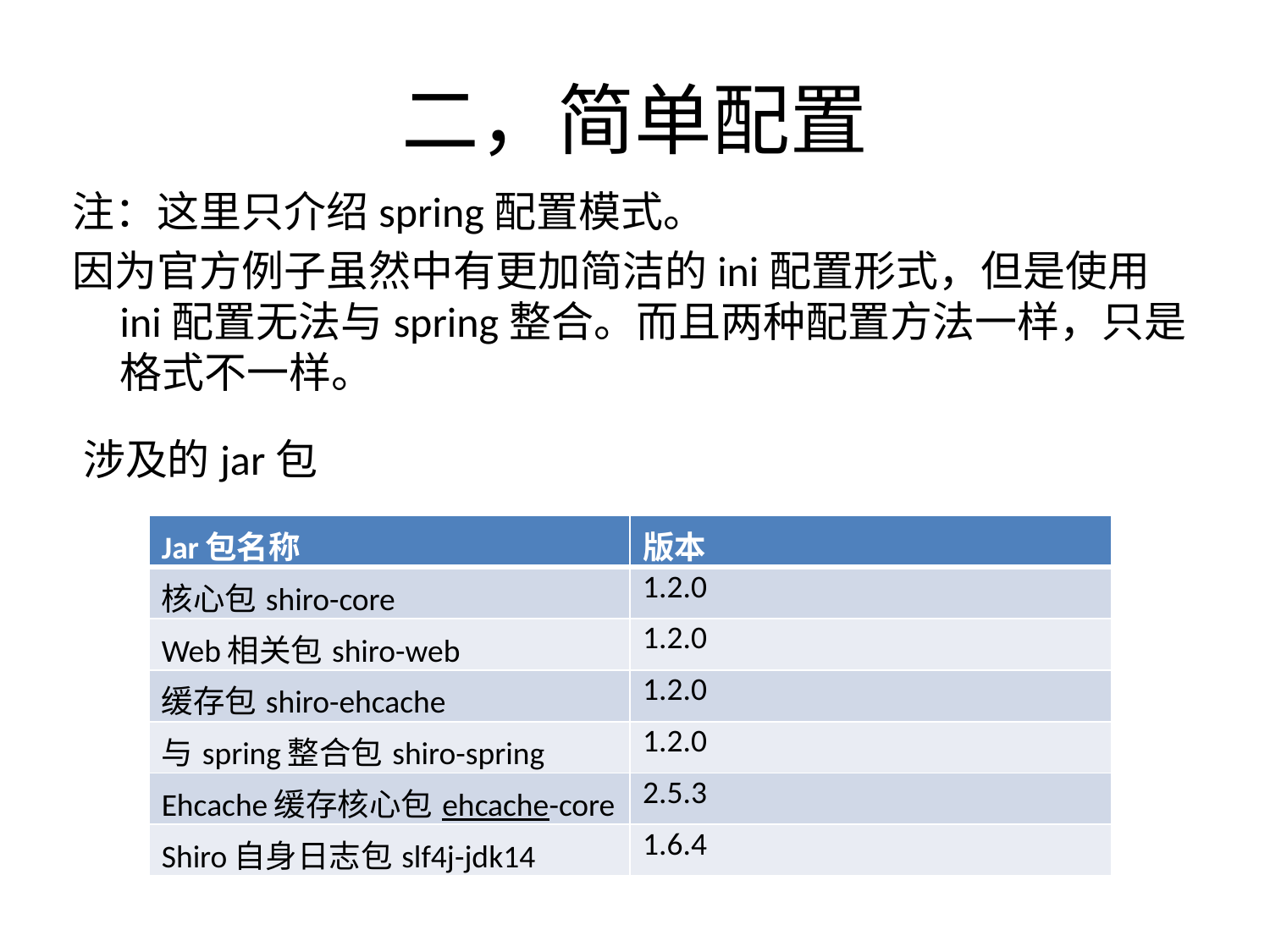

# 二，简单配置
注：这里只介绍spring配置模式。
因为官方例子虽然中有更加简洁的ini配置形式，但是使用ini配置无法与spring整合。而且两种配置方法一样，只是格式不一样。
涉及的jar包
| Jar包名称 | 版本 |
| --- | --- |
| 核心包shiro-core | 1.2.0 |
| Web相关包shiro-web | 1.2.0 |
| 缓存包shiro-ehcache | 1.2.0 |
| 与spring整合包shiro-spring | 1.2.0 |
| Ehcache缓存核心包ehcache-core | 2.5.3 |
| Shiro自身日志包slf4j-jdk14 | 1.6.4 |